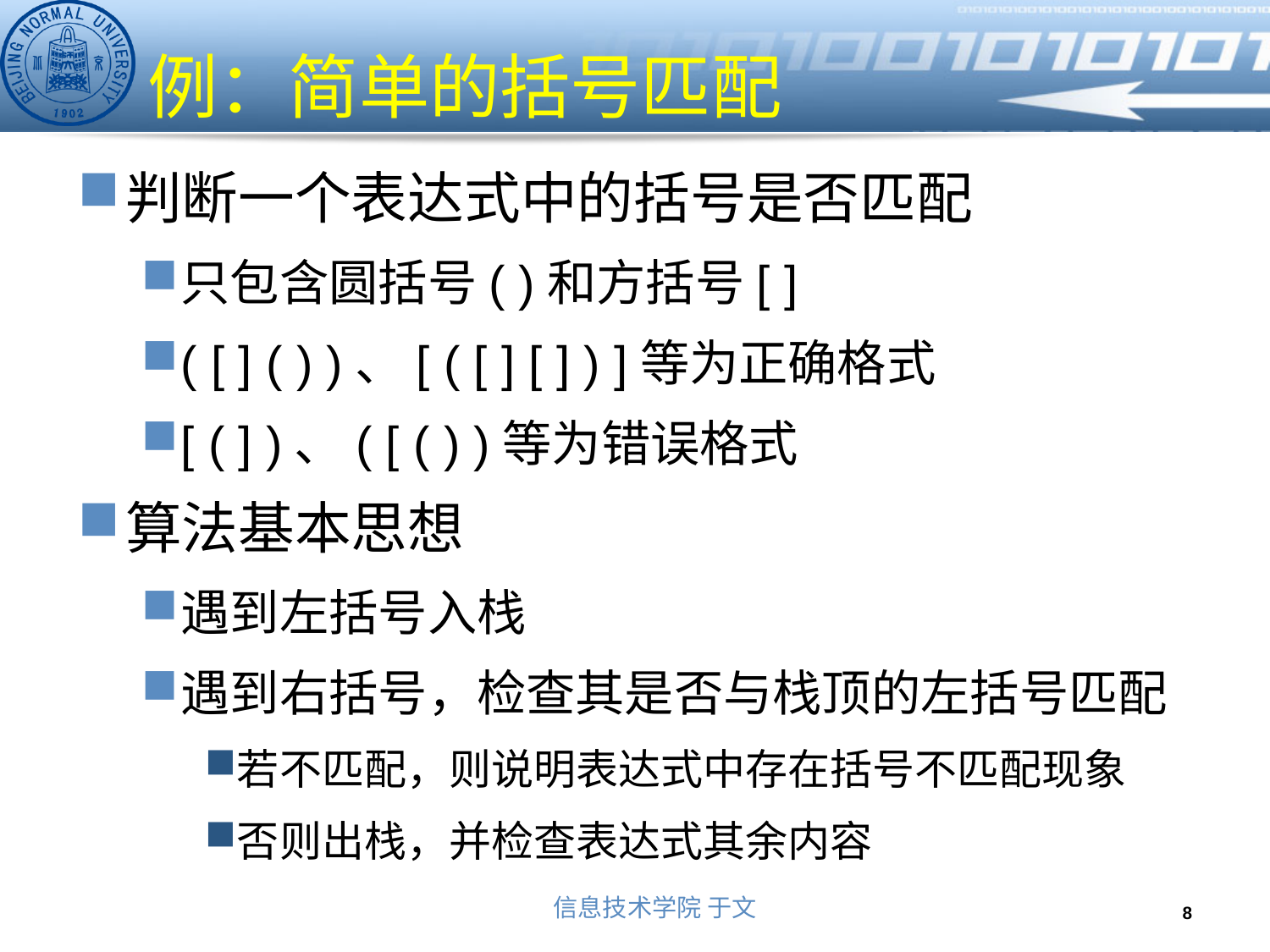

# 例：简单的括号匹配
判断一个表达式中的括号是否匹配
只包含圆括号( )和方括号[ ]
( [ ] ( ) )、[ ( [ ] [ ] ) ]等为正确格式
[ ( ] )、( [ ( ) )等为错误格式
算法基本思想
遇到左括号入栈
遇到右括号，检查其是否与栈顶的左括号匹配
若不匹配，则说明表达式中存在括号不匹配现象
否则出栈，并检查表达式其余内容

8